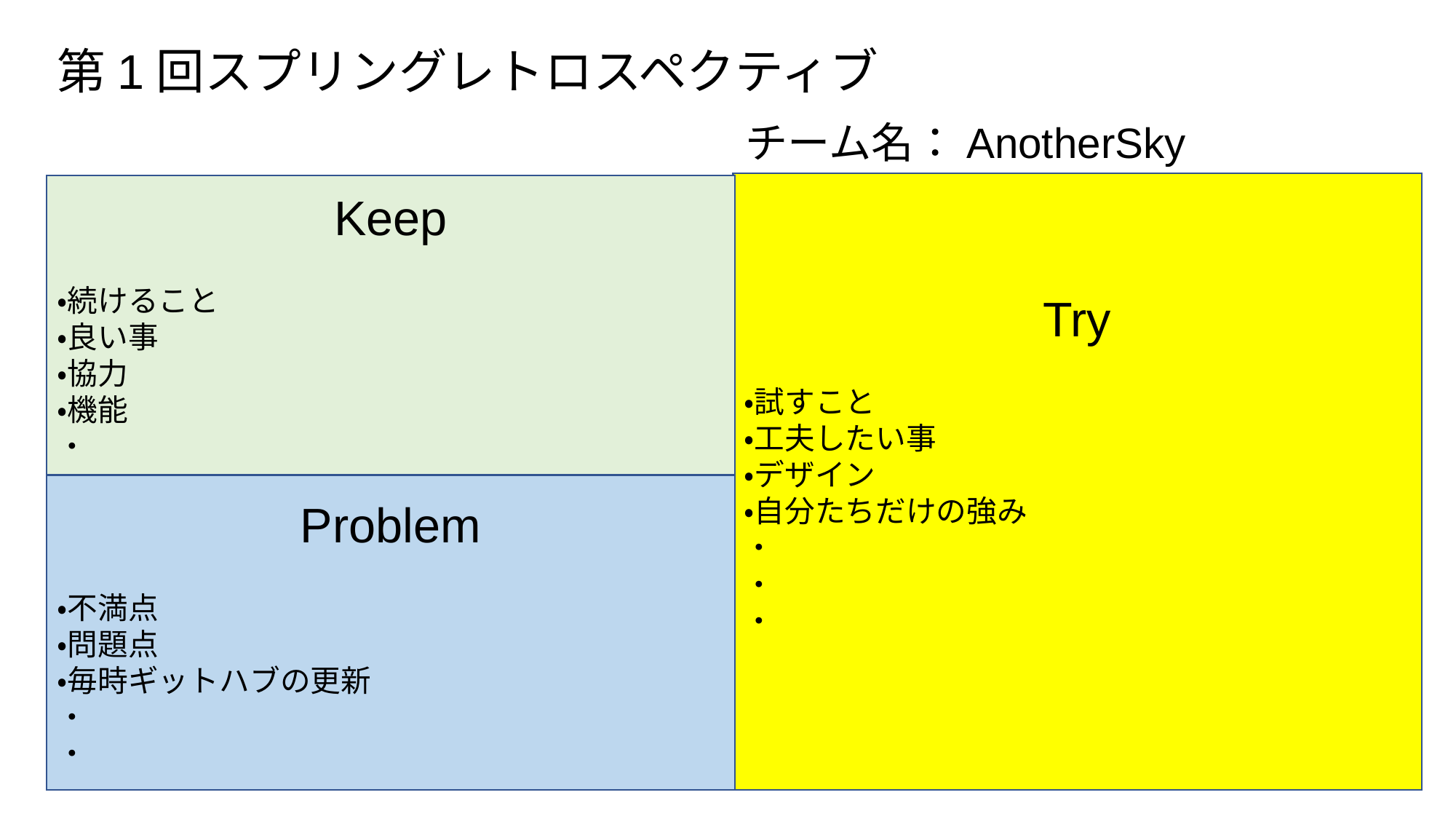

# 第1回スプリングレトロスペクティブ
チーム名：AnotherSky
Try

・試すこと
・工夫したい事
・デザイン
・自分たちだけの強み
・
・
・

Keep

・続けること
・良い事
・協力
・機能
・
Problem

・不満点
・問題点
・毎時ギットハブの更新
・
・